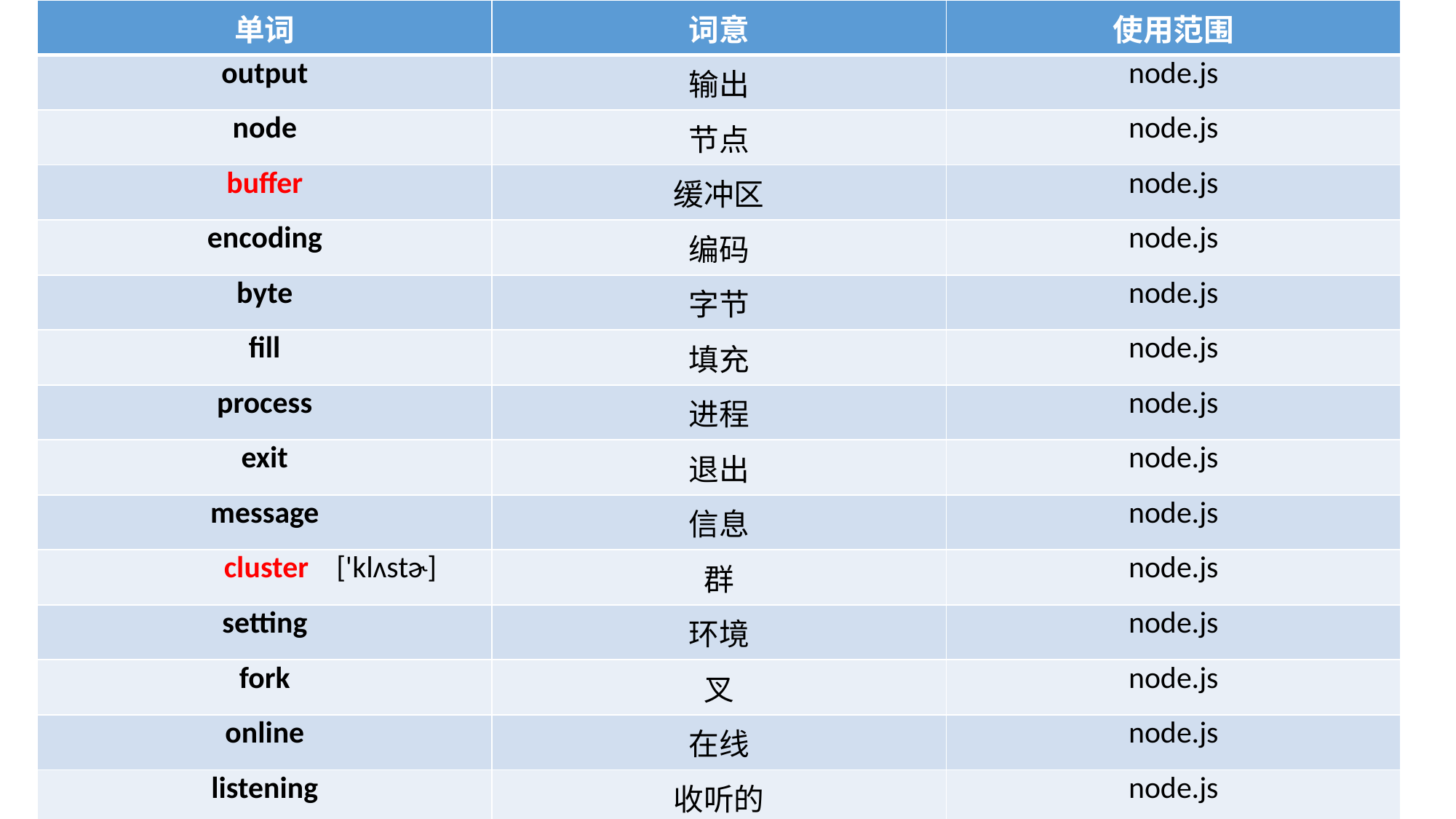

| 单词 | 词意 | 使用范围 |
| --- | --- | --- |
| output | 输出 | node.js |
| node | 节点 | node.js |
| buffer | 缓冲区 | node.js |
| encoding | 编码 | node.js |
| byte | 字节 | node.js |
| fill | 填充 | node.js |
| process | 进程 | node.js |
| exit | 退出 | node.js |
| message | 信息 | node.js |
| cluster ['klʌstɚ] | 群 | node.js |
| setting | 环境 | node.js |
| fork | 叉 | node.js |
| online | 在线 | node.js |
| listening | 收听的 | node.js |
| setup | 设置 | node.js |
| master | 征服 | node.js |